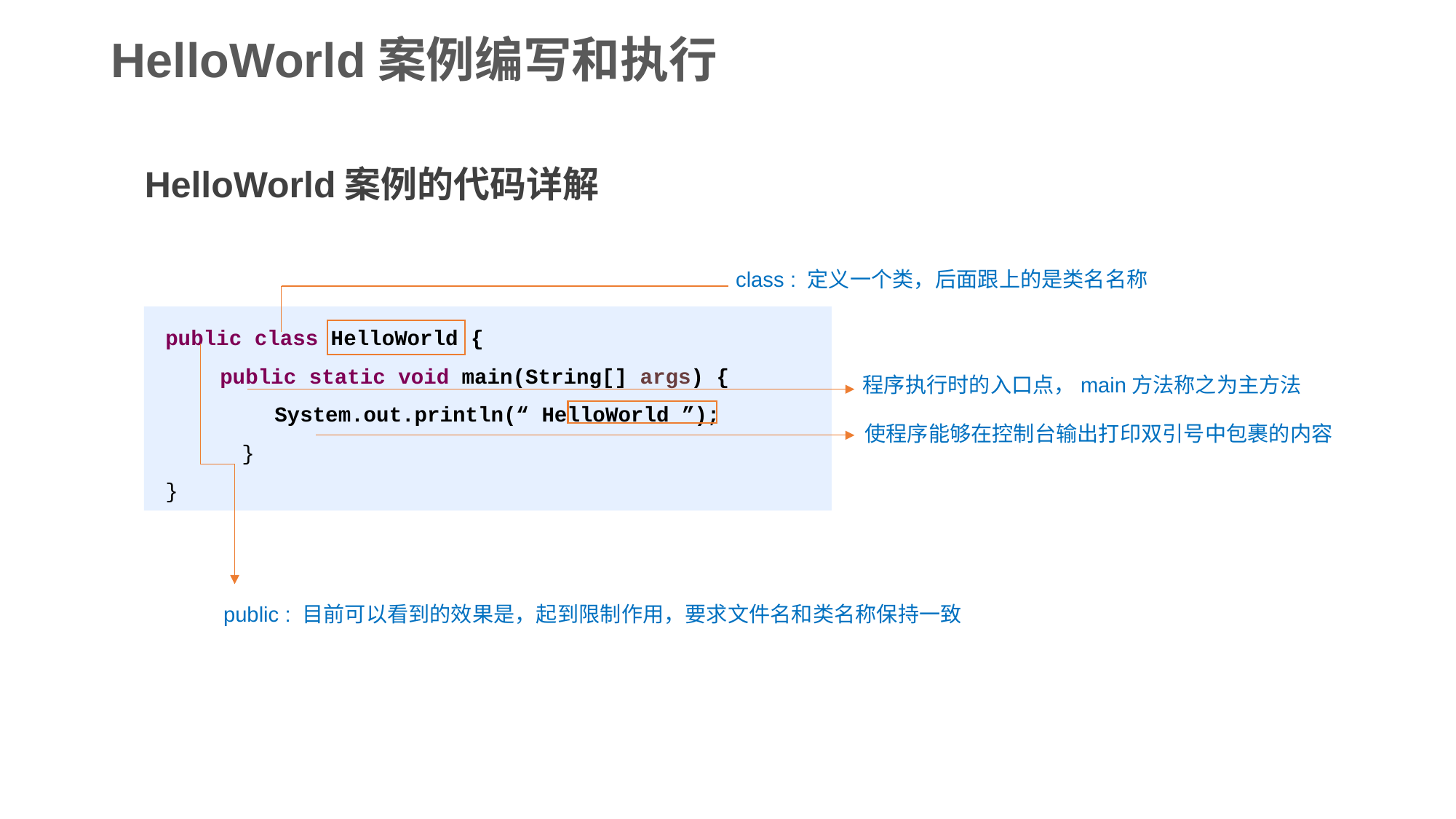

HelloWorld案例编写和执行
HelloWorld案例的代码详解
class : 定义一个类，后面跟上的是类名名称

public class HelloWorld {
public static void main(String[] args) {
System.out.println(“ HelloWorld ”);
      }
}

 程序执行时的入口点，main方法称之为主方法

使程序能够在控制台输出打印双引号中包裹的内容
public : 目前可以看到的效果是，起到限制作用，要求文件名和类名称保持一致